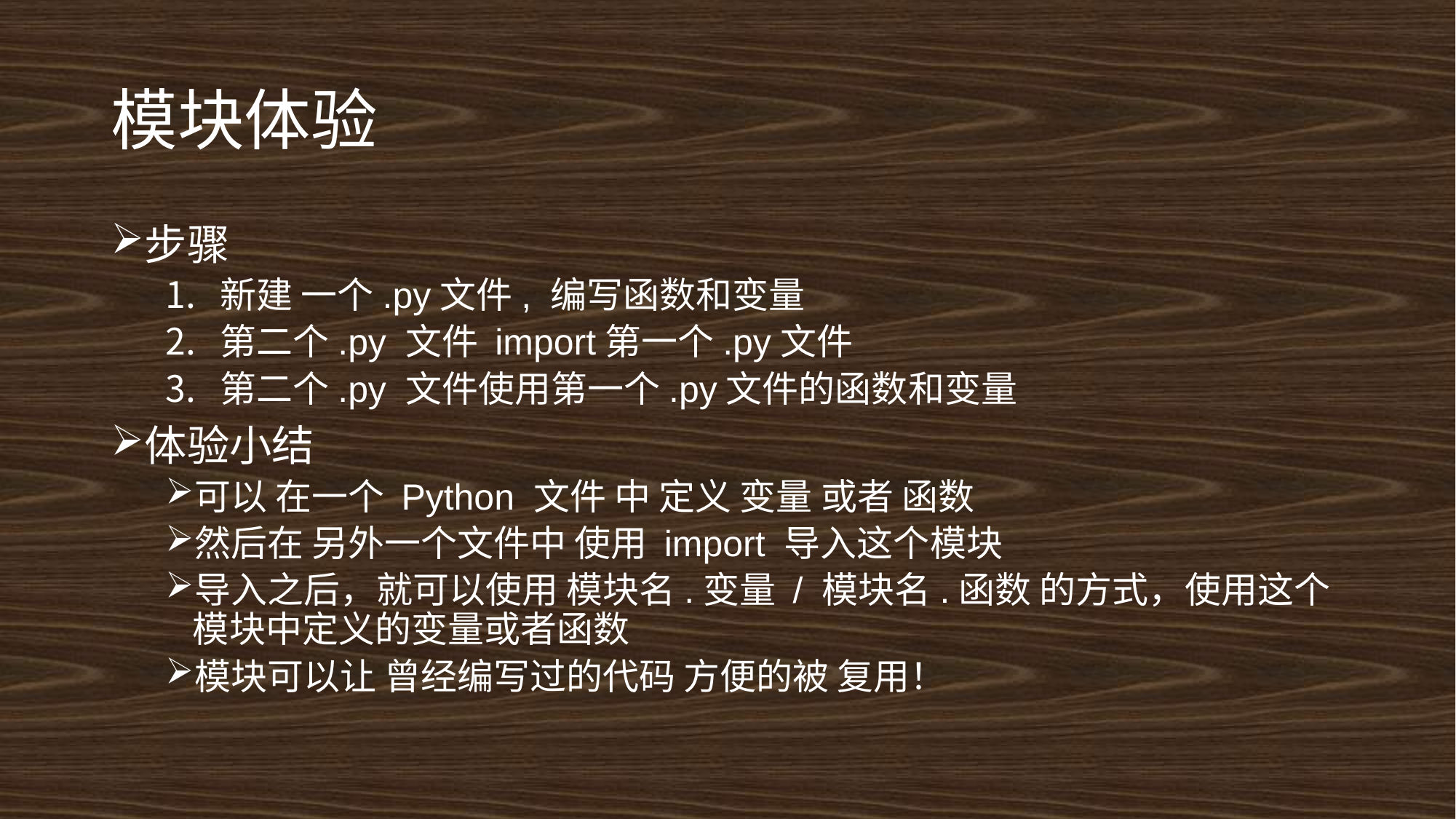

# 模块体验
步骤
新建 一个.py文件, 编写函数和变量
第二个.py 文件 import第一个.py文件
第二个.py 文件使用第一个.py文件的函数和变量
体验小结
可以 在一个 Python 文件 中 定义 变量 或者 函数
然后在 另外一个文件中 使用 import 导入这个模块
导入之后，就可以使用 模块名.变量 / 模块名.函数 的方式，使用这个模块中定义的变量或者函数
模块可以让 曾经编写过的代码 方便的被 复用！